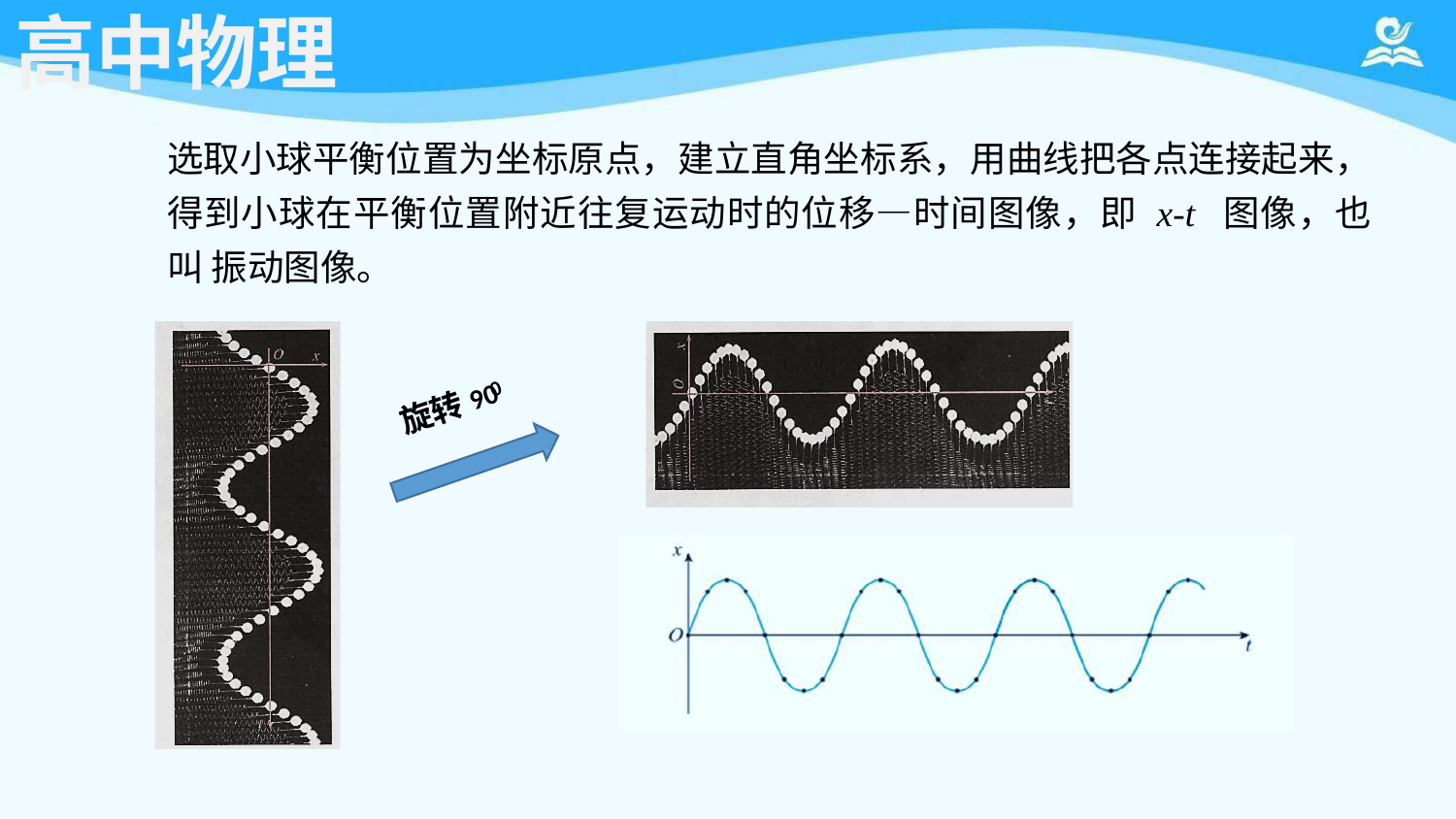

高中物理
选取小球平衡位置为坐标原点，建立直角坐标系，用曲线把各点连接起来， 得到小球在平衡位置附近往复运动时的位移—时间图像，即 x-t 图像，也叫 振动图像。

0
旋转90